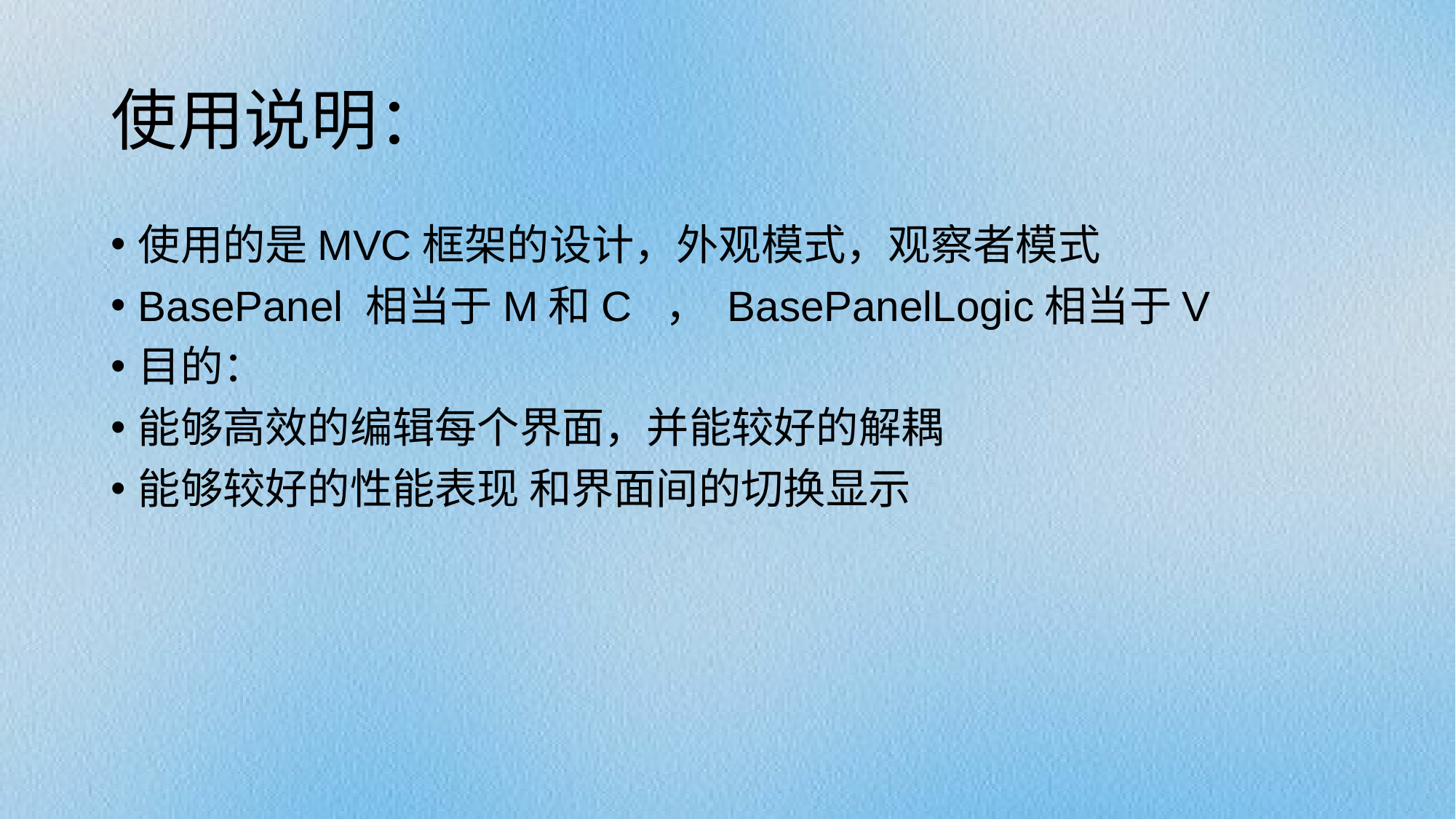

# 使用说明：
使用的是MVC框架的设计，外观模式，观察者模式
BasePanel 相当于M和C  ， BasePanelLogic相当于V
目的：
能够高效的编辑每个界面，并能较好的解耦
能够较好的性能表现 和界面间的切换显示